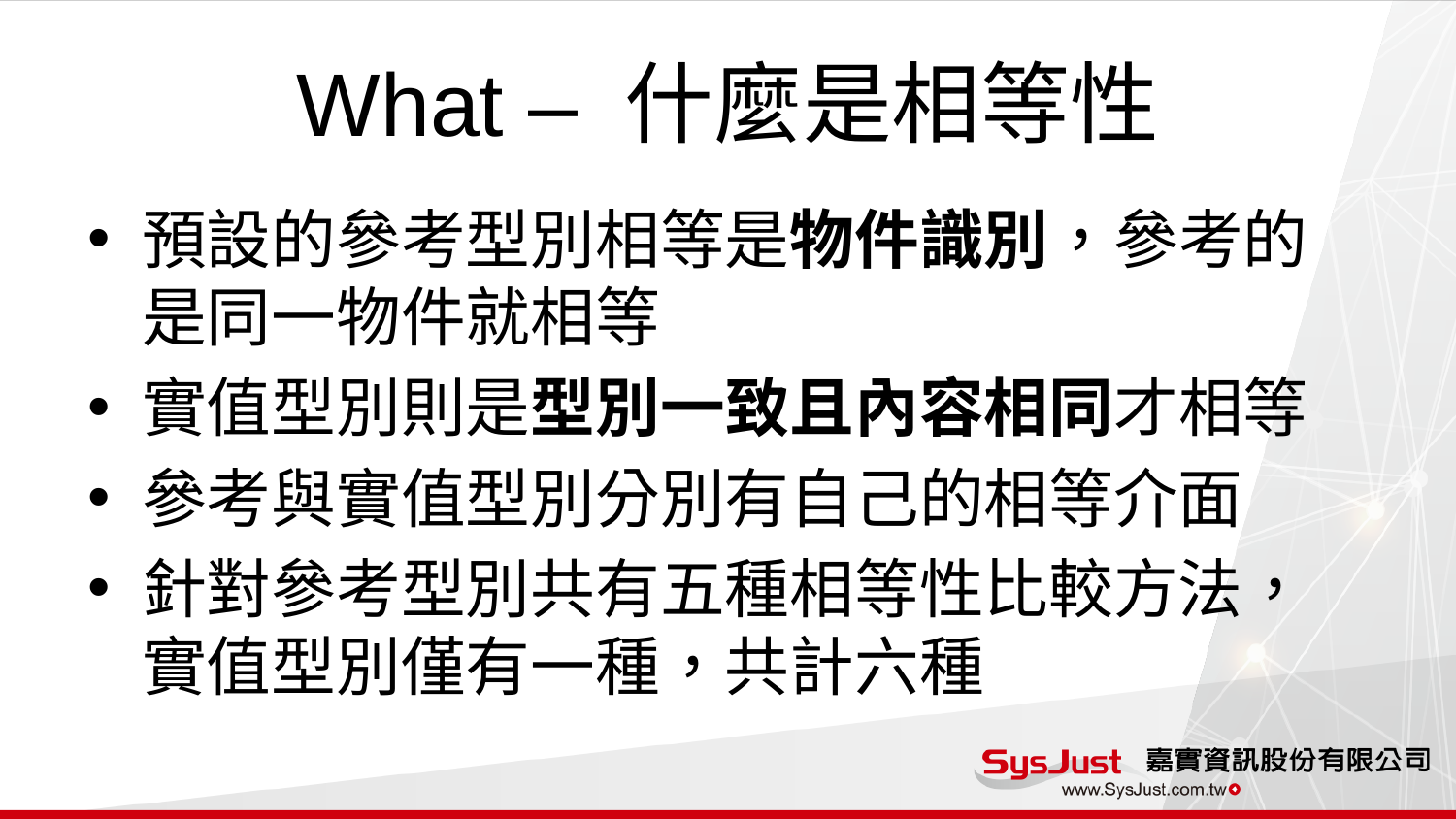

# What – 什麼是相等性
預設的參考型別相等是物件識別，參考的是同一物件就相等
實值型別則是型別一致且內容相同才相等
參考與實值型別分別有自己的相等介面
針對參考型別共有五種相等性比較方法，實值型別僅有一種，共計六種